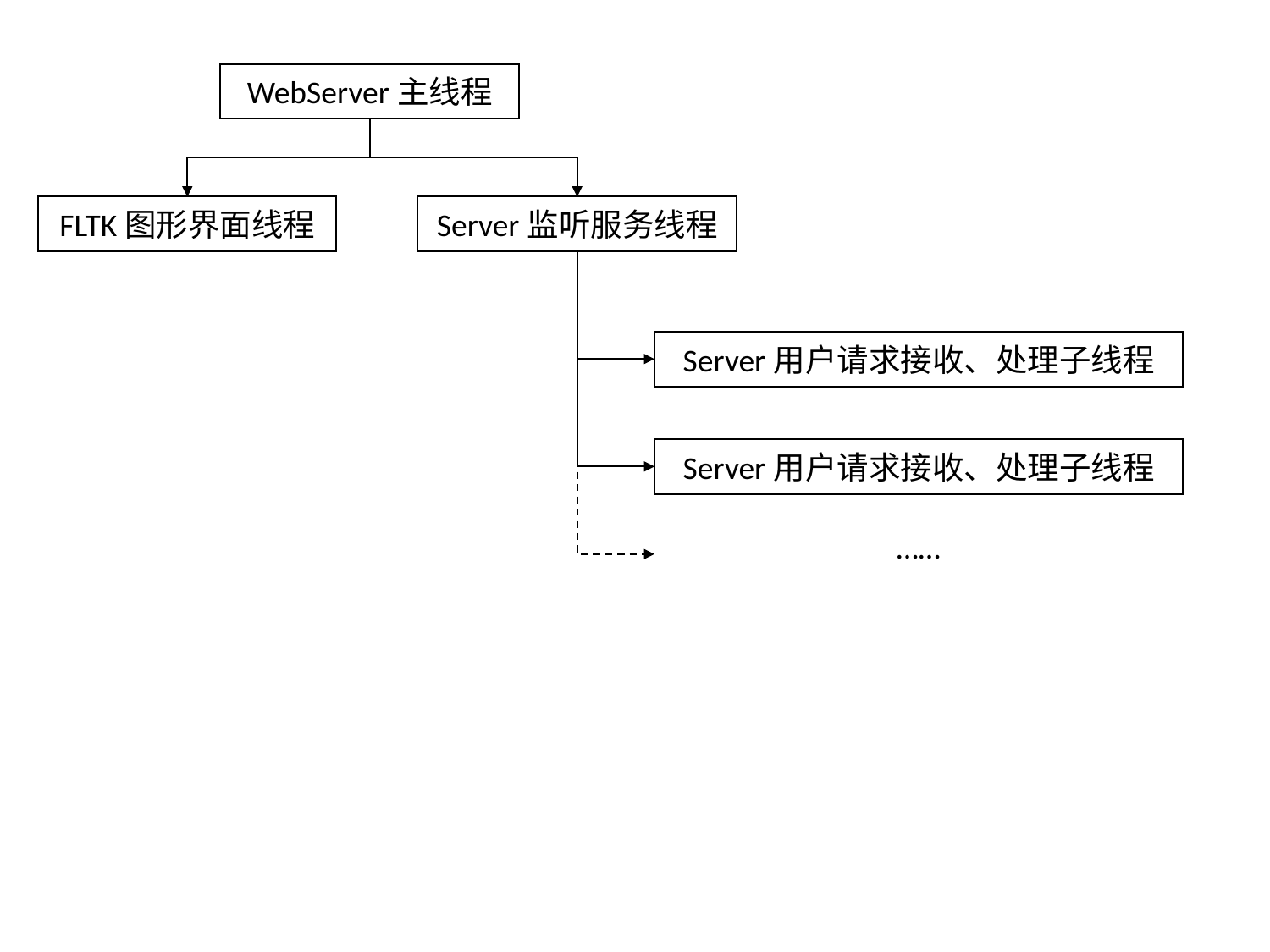

WebServer主线程
FLTK图形界面线程
Server监听服务线程
Server用户请求接收、处理子线程
Server用户请求接收、处理子线程
……